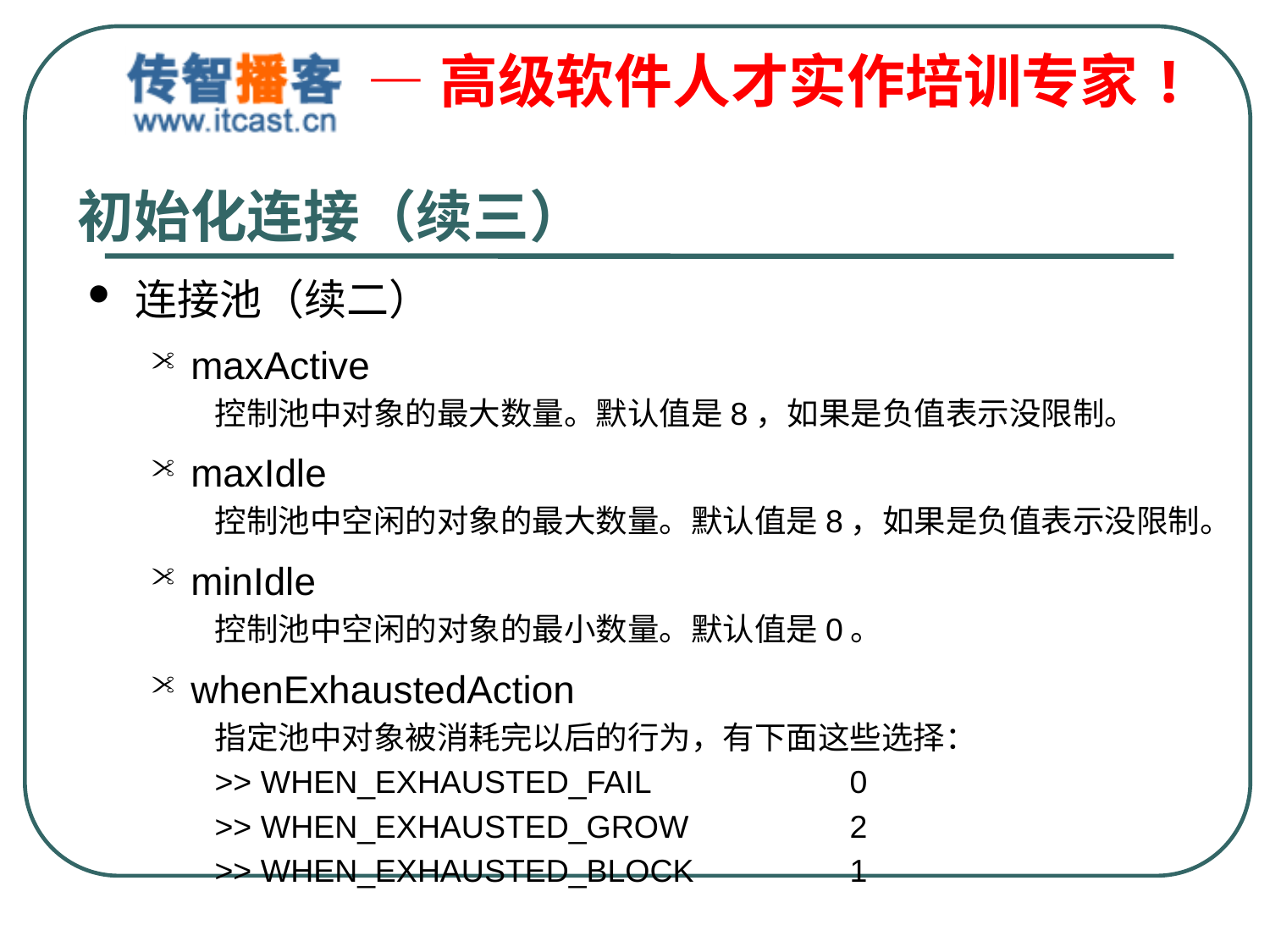

# 初始化连接（续三）
连接池（续二）
maxActive
控制池中对象的最大数量。默认值是8，如果是负值表示没限制。
maxIdle
控制池中空闲的对象的最大数量。默认值是8，如果是负值表示没限制。
minIdle
控制池中空闲的对象的最小数量。默认值是0。
whenExhaustedAction
指定池中对象被消耗完以后的行为，有下面这些选择：
>> WHEN_EXHAUSTED_FAIL		0
>> WHEN_EXHAUSTED_GROW		2
>> WHEN_EXHAUSTED_BLOCK		1